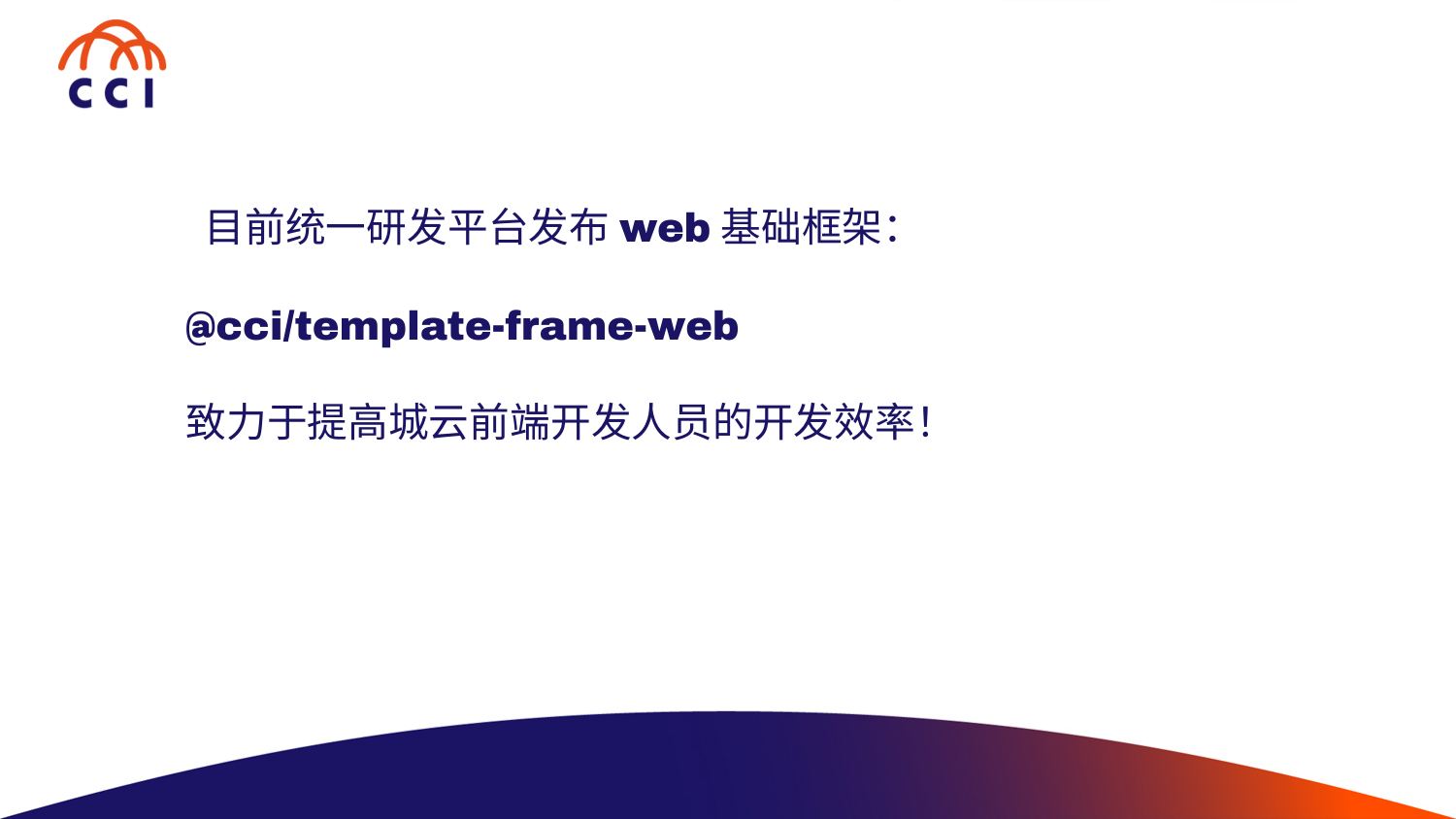

# 目前统一研发平台发布web基础框架： @cci/template-frame-web 致力于提高城云前端开发人员的开发效率！